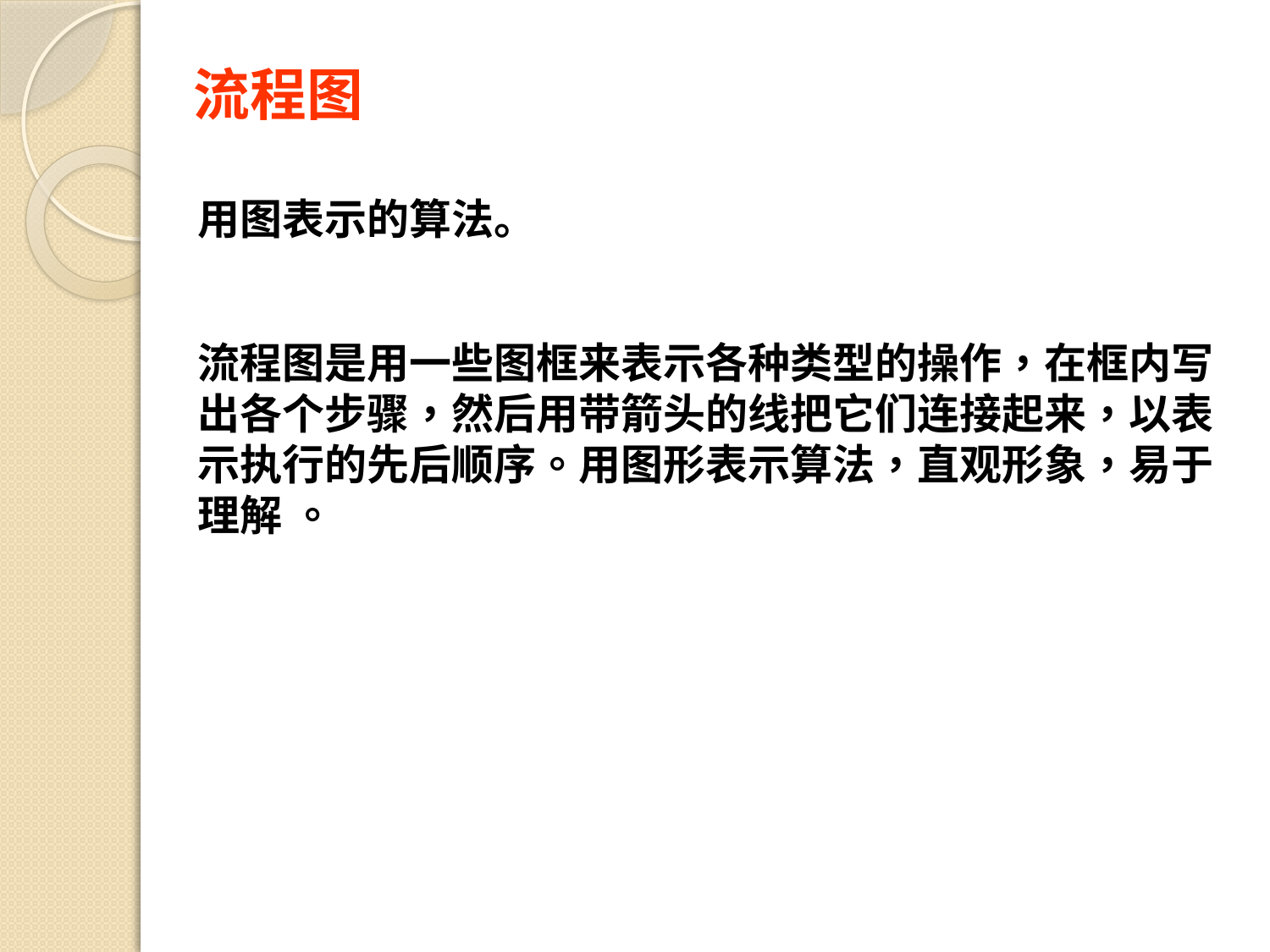

流程图
用图表示的算法。

流程图是用一些图框来表示各种类型的操作，在框内写出各个步骤，然后用带箭头的线把它们连接起来，以表示执行的先后顺序。用图形表示算法，直观形象，易于理解 。